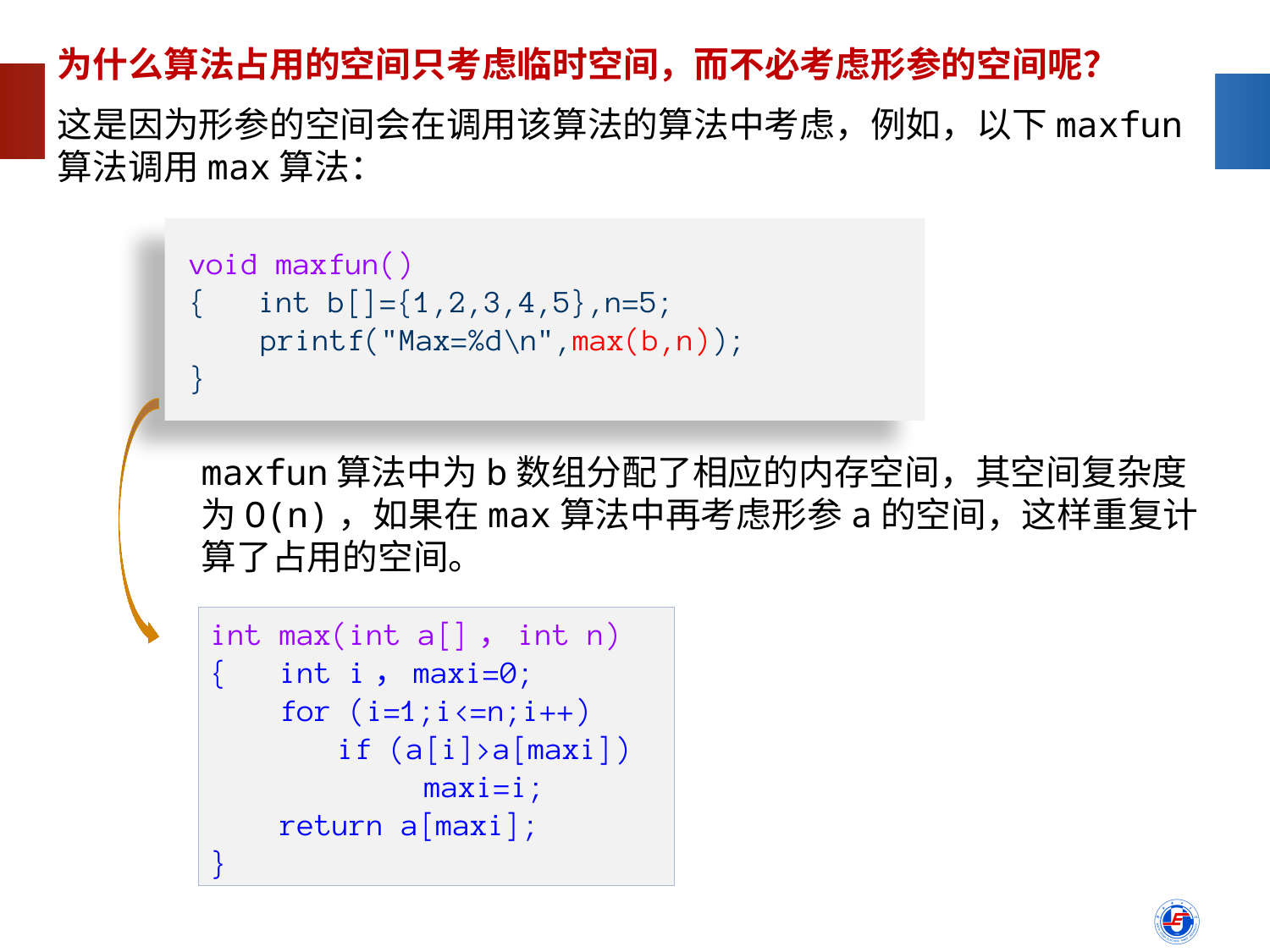

为什么算法占用的空间只考虑临时空间，而不必考虑形参的空间呢？
这是因为形参的空间会在调用该算法的算法中考虑，例如，以下maxfun算法调用max算法：
 算法的空间复杂性分析
void maxfun()
{   int b[]={1,2,3,4,5},n=5;
　　printf("Max=%d\n",max(b,n));
}

maxfun算法中为b数组分配了相应的内存空间，其空间复杂度为O(n)，如果在max算法中再考虑形参a的空间，这样重复计算了占用的空间。
int max(int a[]，int n)
{   int i，maxi=0;
    for (i=1;i<=n;i++)
	if (a[i]>a[maxi])
	     maxi=i;
    return a[maxi];
}